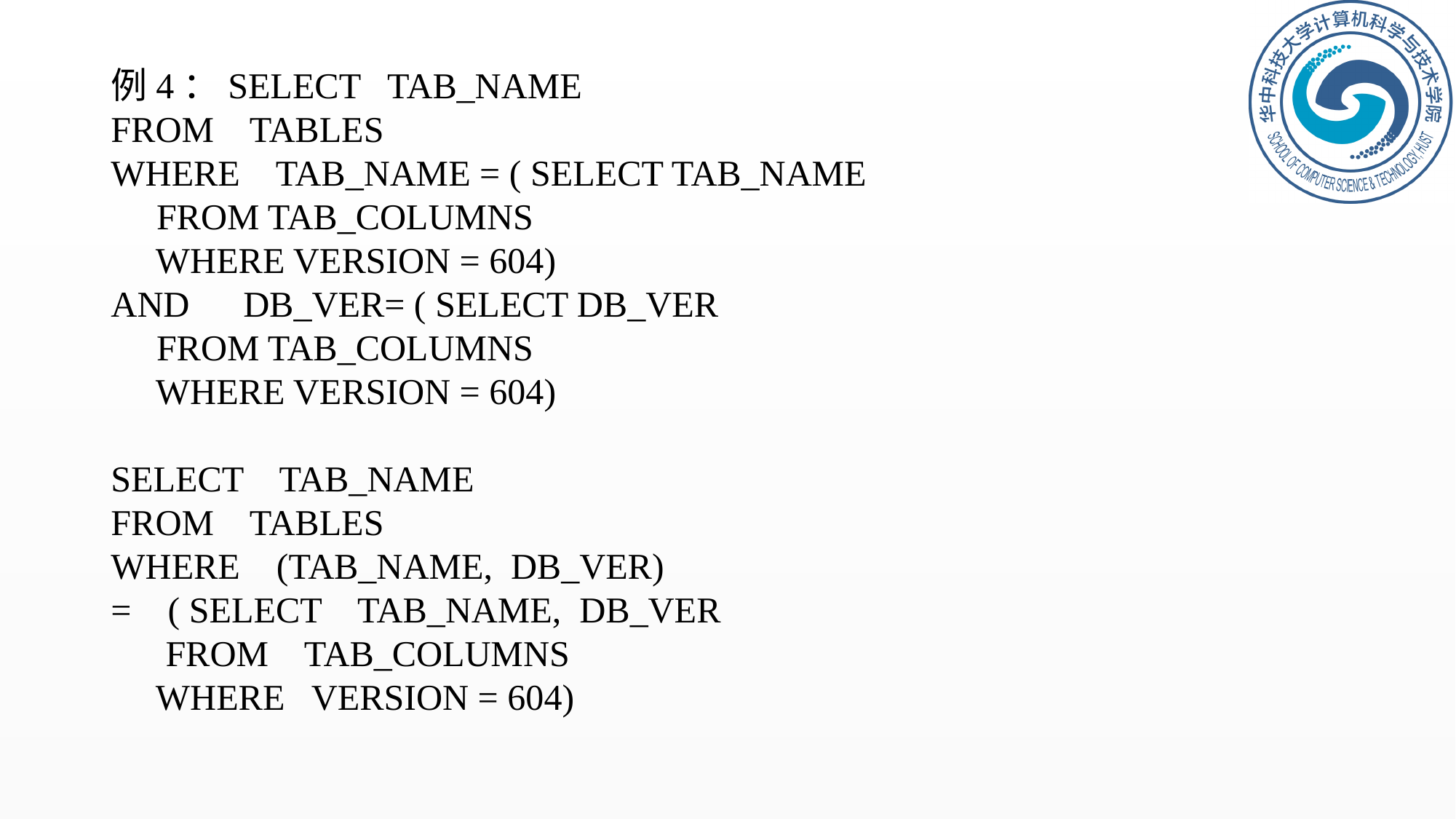

例4：SELECT   TAB_NAME
FROM    TABLES
WHERE    TAB_NAME = ( SELECT TAB_NAME
     FROM TAB_COLUMNS
     WHERE VERSION = 604)
AND　DB_VER= ( SELECT DB_VER
     FROM TAB_COLUMNS
     WHERE VERSION = 604)
SELECT    TAB_NAME
FROM    TABLES
WHERE    (TAB_NAME,  DB_VER)
=    ( SELECT    TAB_NAME,  DB_VER
      FROM    TAB_COLUMNS
     WHERE   VERSION = 604)